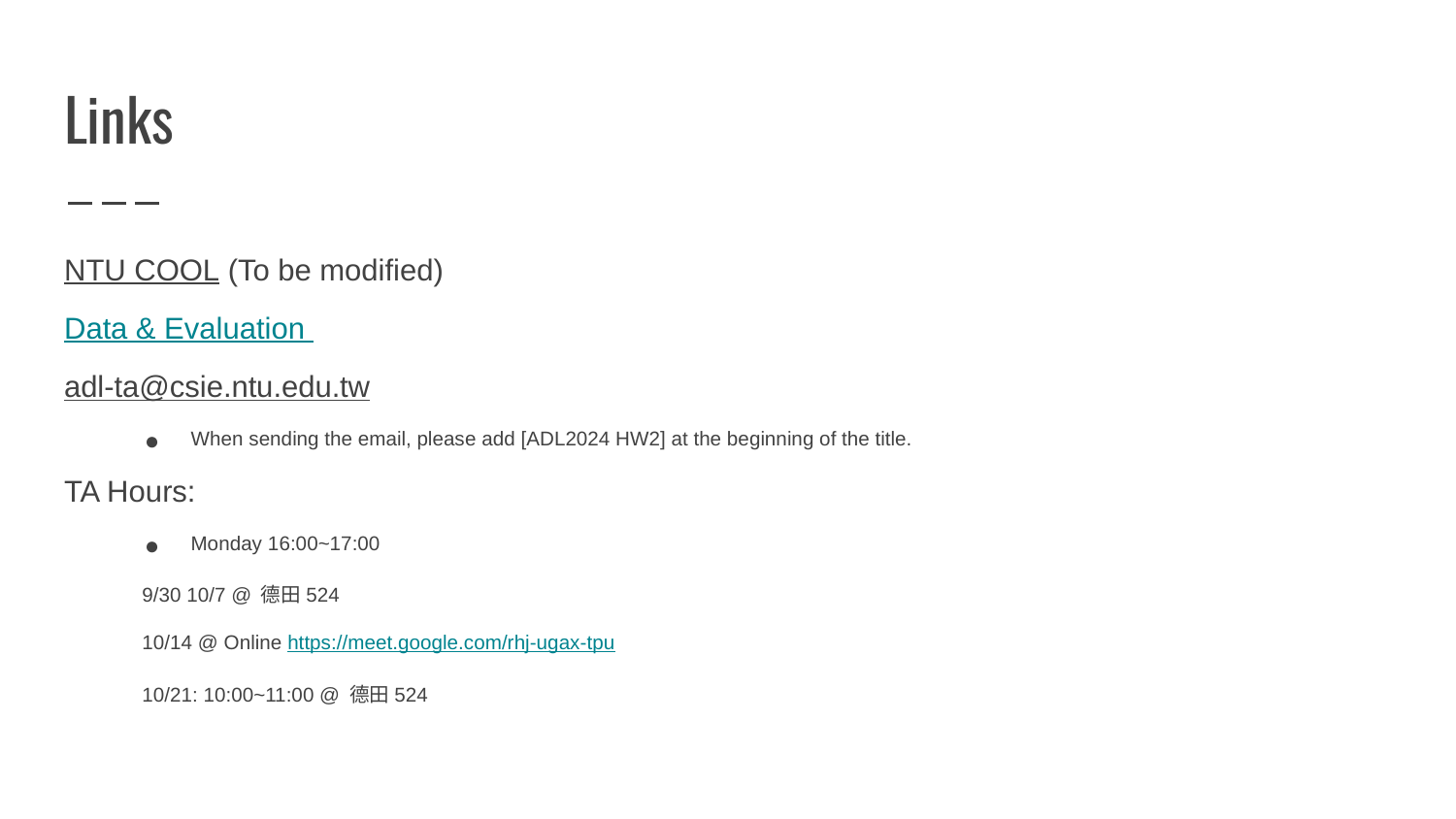

# Links
NTU COOL (To be modified)
Data & Evaluation
adl-ta@csie.ntu.edu.tw
When sending the email, please add [ADL2024 HW2] at the beginning of the title.
TA Hours:
Monday 16:00~17:00
	9/30 10/7 @ 德田524
	10/14 @ Online https://meet.google.com/rhj-ugax-tpu
	10/21: 10:00~11:00 @ 德田524